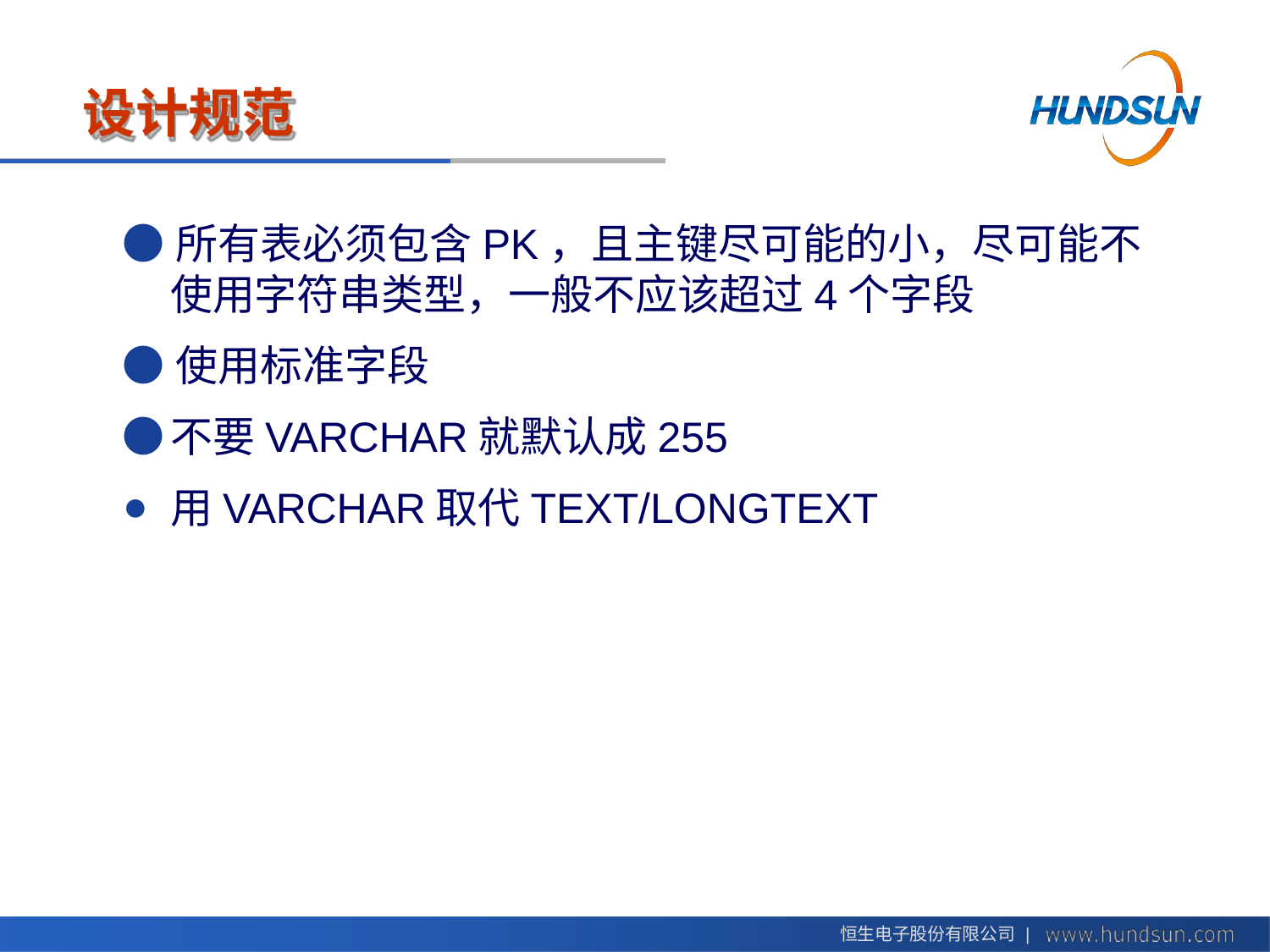

# 设计规范
●	所有表必须包含PK，且主键尽可能的小，尽可能不
使用字符串类型，一般不应该超过4个字段
●	使用标准字段
●	不要VARCHAR就默认成255
用VARCHAR取代TEXT/LONGTEXT
恒生电子股份有限公司 |